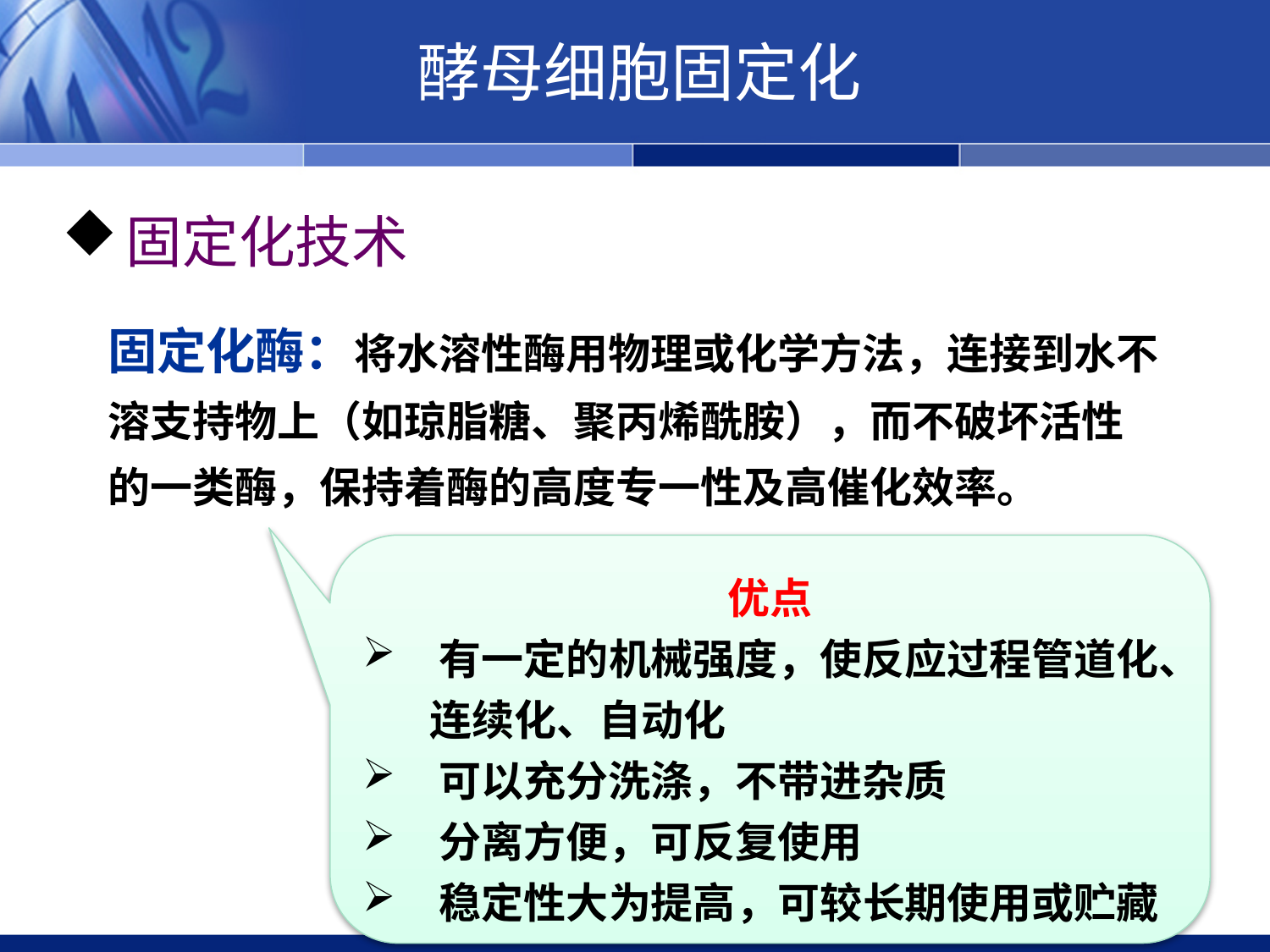

酵母细胞固定化
固定化技术
固定化酶：将水溶性酶用物理或化学方法，连接到水不溶支持物上（如琼脂糖、聚丙烯酰胺），而不破坏活性的一类酶，保持着酶的高度专一性及高催化效率。
优点
  有一定的机械强度，使反应过程管道化、
      连续化、自动化
  可以充分洗涤，不带进杂质
  分离方便，可反复使用
  稳定性大为提高，可较长期使用或贮藏